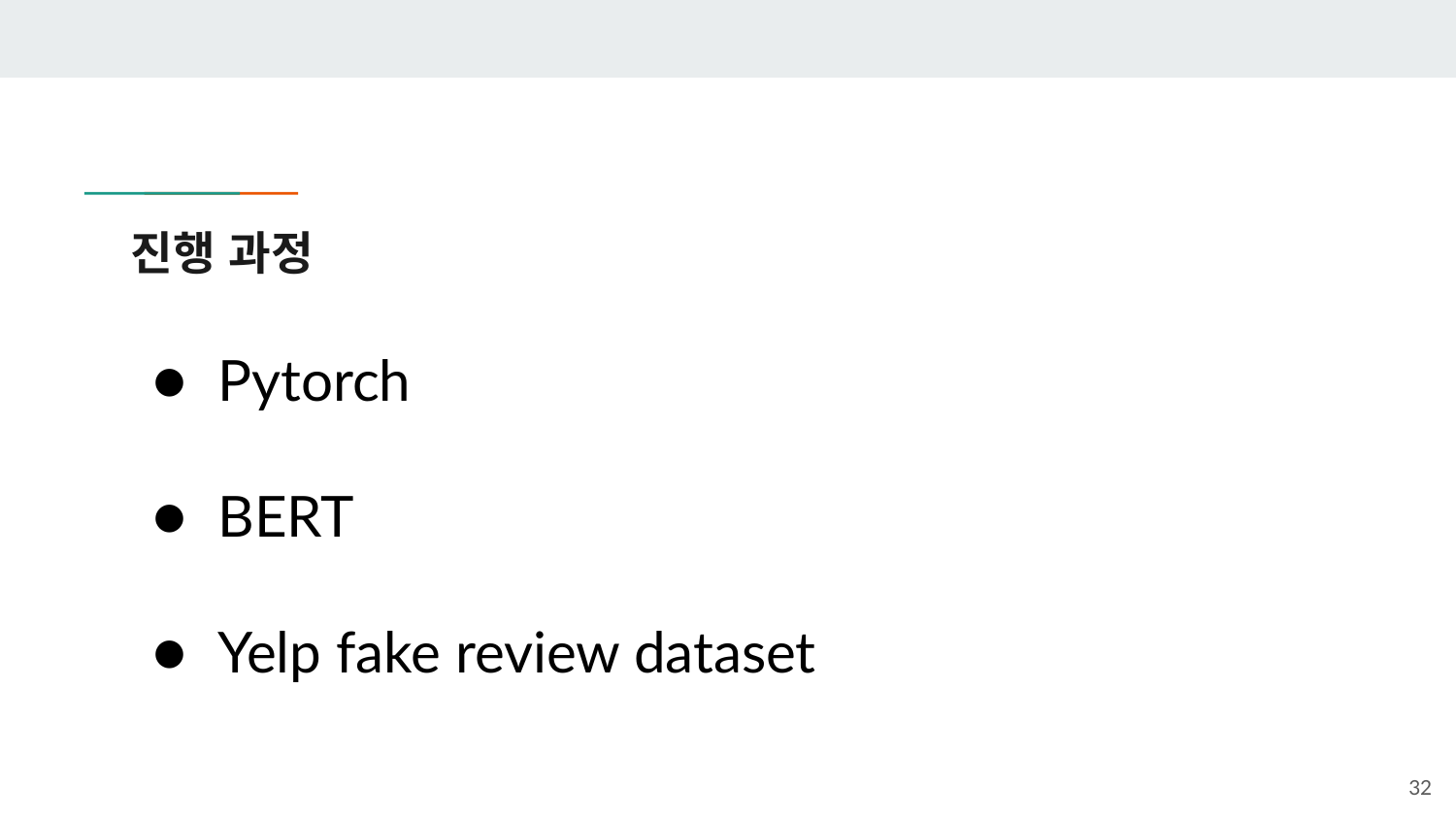

# 진행 과정
Pytorch

BERT

Yelp fake review dataset
32